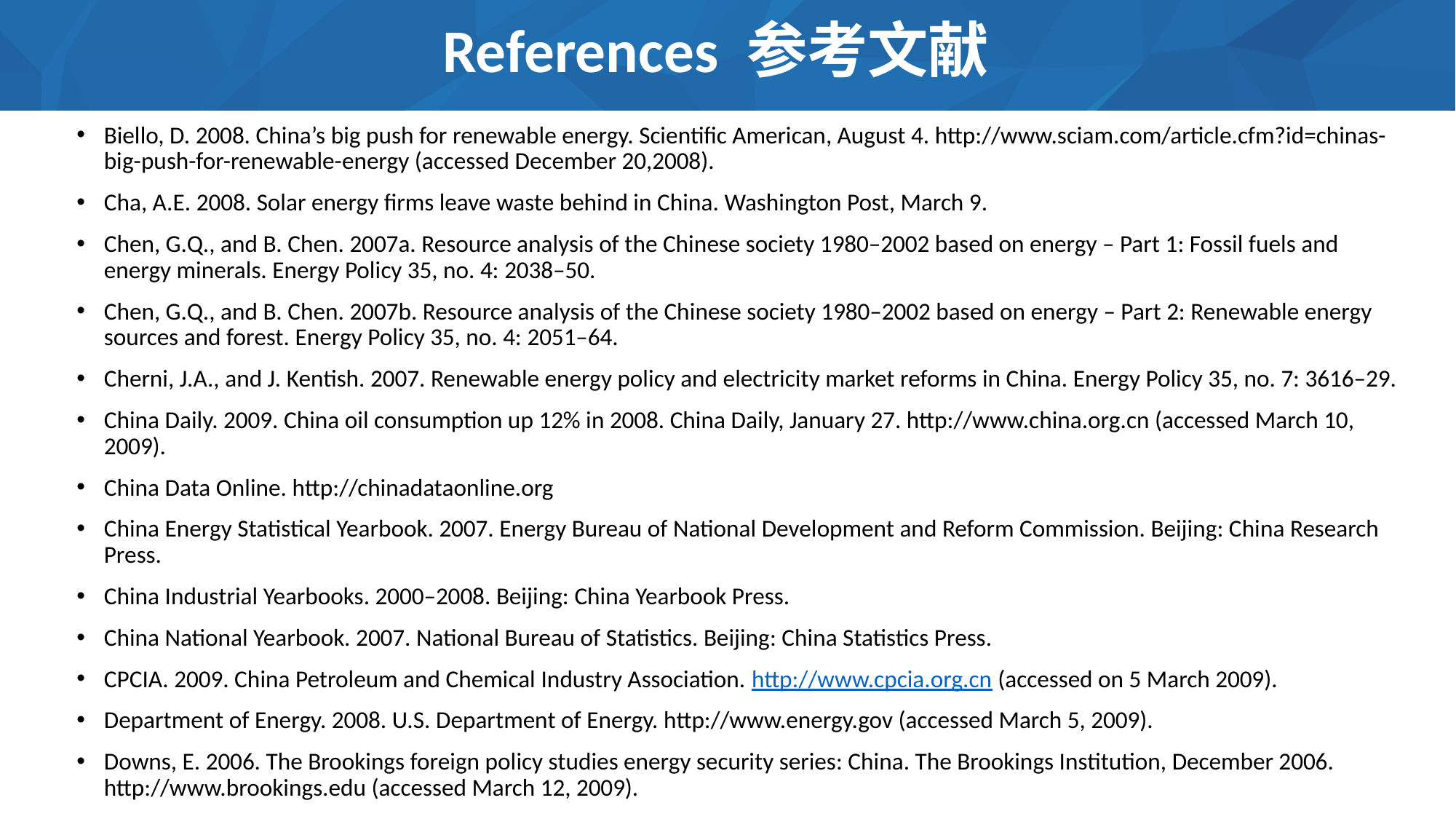

# References 参考文献
Biello, D. 2008. China’s big push for renewable energy. Scientific American, August 4. http://www.sciam.com/article.cfm?id=chinas-big-push-for-renewable-energy (accessed December 20,2008).
Cha, A.E. 2008. Solar energy firms leave waste behind in China. Washington Post, March 9.
Chen, G.Q., and B. Chen. 2007a. Resource analysis of the Chinese society 1980–2002 based on energy – Part 1: Fossil fuels and energy minerals. Energy Policy 35, no. 4: 2038–50.
Chen, G.Q., and B. Chen. 2007b. Resource analysis of the Chinese society 1980–2002 based on energy – Part 2: Renewable energy sources and forest. Energy Policy 35, no. 4: 2051–64.
Cherni, J.A., and J. Kentish. 2007. Renewable energy policy and electricity market reforms in China. Energy Policy 35, no. 7: 3616–29.
China Daily. 2009. China oil consumption up 12% in 2008. China Daily, January 27. http://www.china.org.cn (accessed March 10, 2009).
China Data Online. http://chinadataonline.org
China Energy Statistical Yearbook. 2007. Energy Bureau of National Development and Reform Commission. Beijing: China Research Press.
China Industrial Yearbooks. 2000–2008. Beijing: China Yearbook Press.
China National Yearbook. 2007. National Bureau of Statistics. Beijing: China Statistics Press.
CPCIA. 2009. China Petroleum and Chemical Industry Association. http://www.cpcia.org.cn (accessed on 5 March 2009).
Department of Energy. 2008. U.S. Department of Energy. http://www.energy.gov (accessed March 5, 2009).
Downs, E. 2006. The Brookings foreign policy studies energy security series: China. The Brookings Institution, December 2006. http://www.brookings.edu (accessed March 12, 2009).